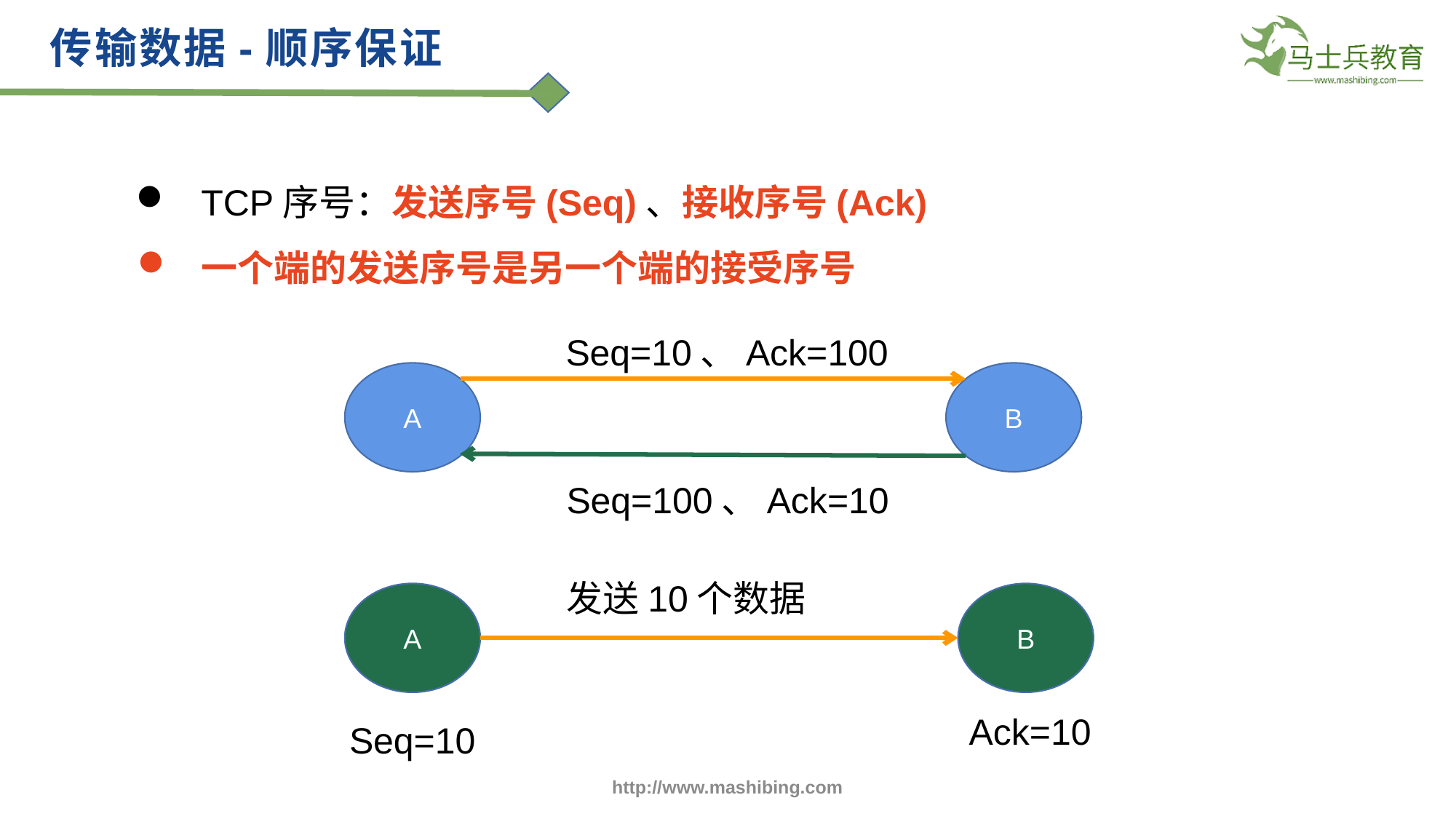

传输数据-顺序保证
TCP序号：发送序号(Seq)、接收序号(Ack)
一个端的发送序号是另一个端的接受序号

Seq=10、Ack=100
A
B
Seq=100、Ack=10
发送10个数据
A
B
Ack=10
Seq=10